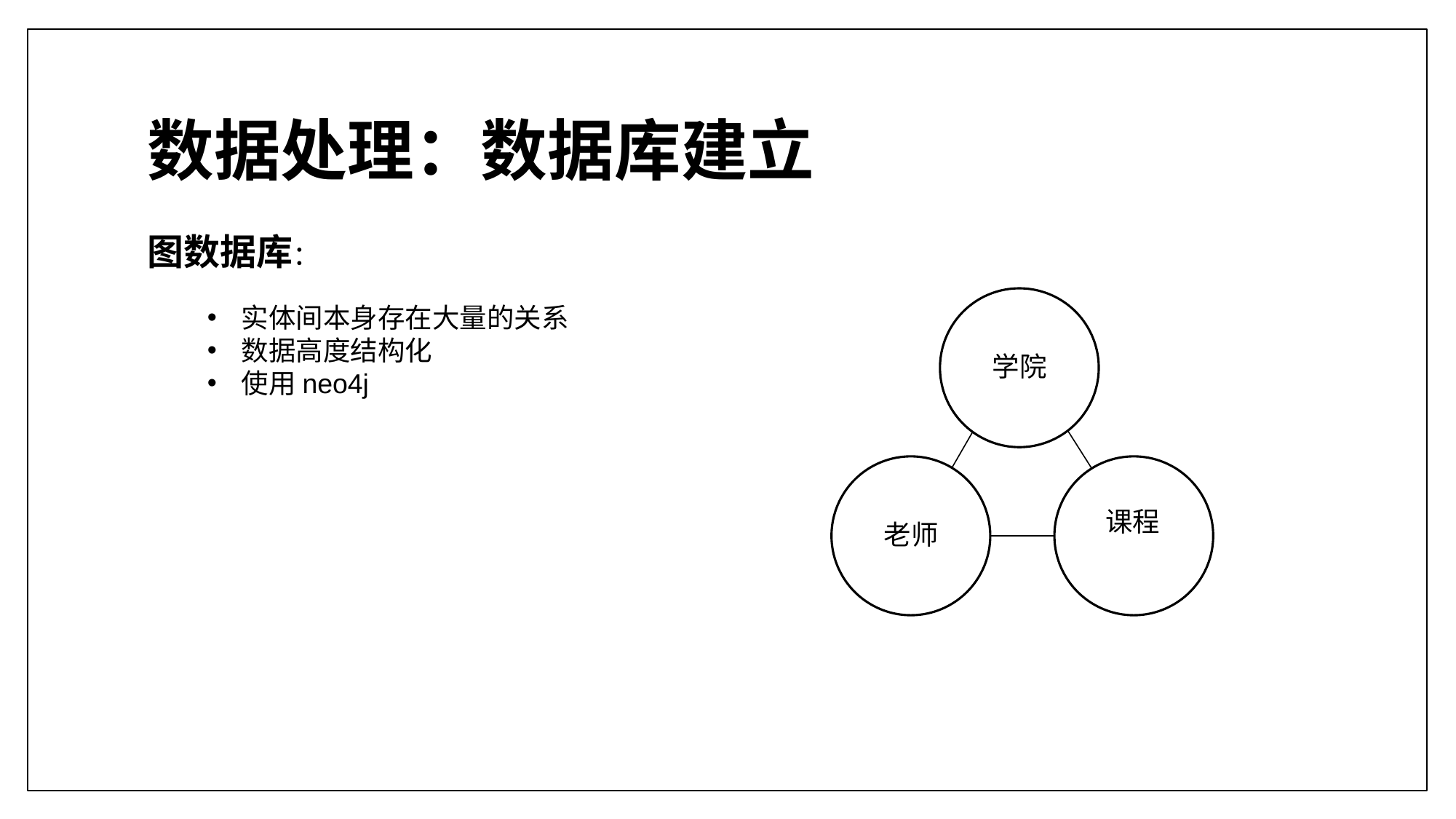

# 数据处理：数据库建立
图数据库：

学院
实体间本身存在大量的关系
数据高度结构化
使用neo4j

老师

课程